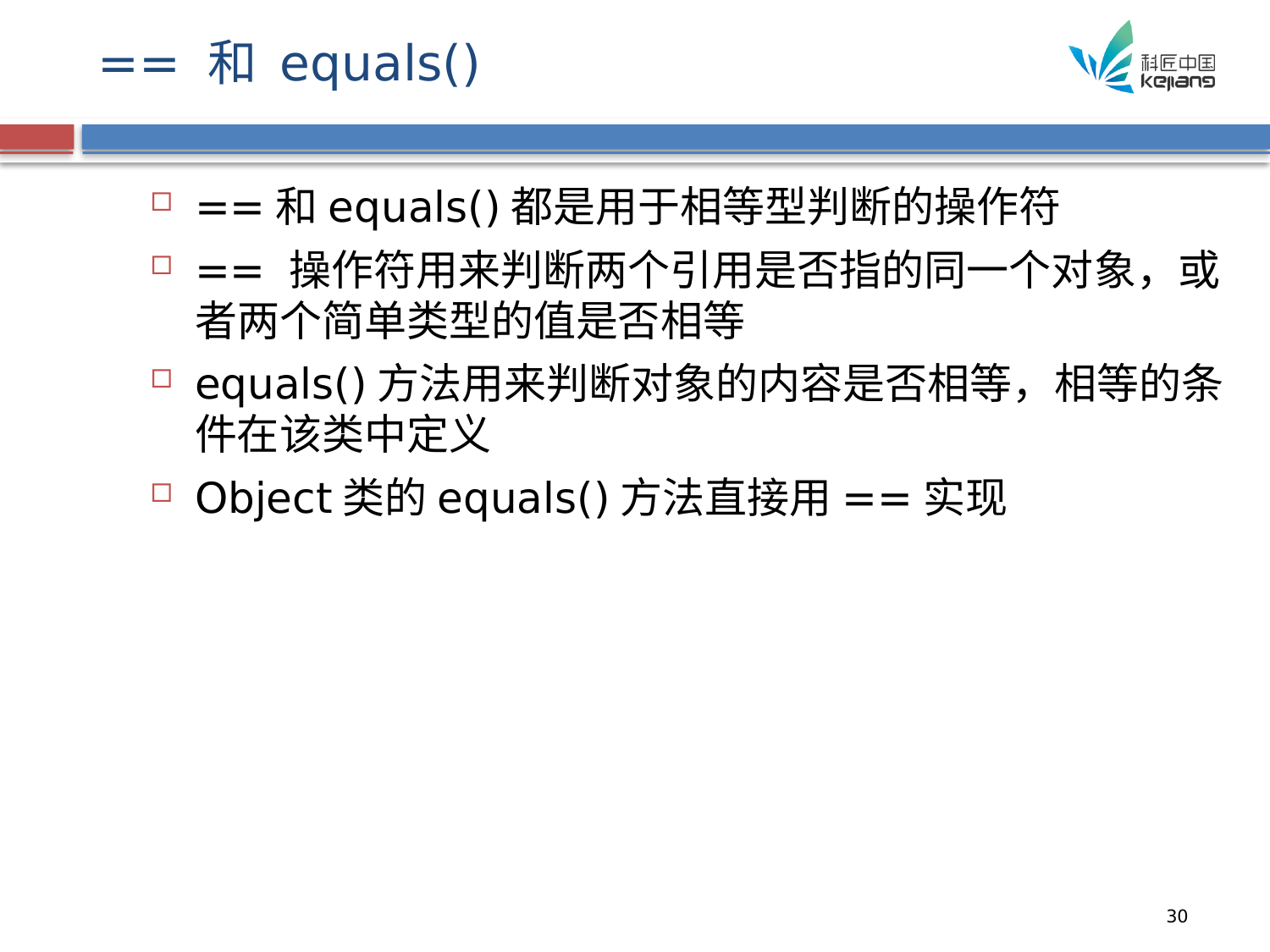

# == 和 equals()
==和equals()都是用于相等型判断的操作符
== 操作符用来判断两个引用是否指的同一个对象，或者两个简单类型的值是否相等
equals()方法用来判断对象的内容是否相等，相等的条件在该类中定义
Object类的equals()方法直接用==实现

30